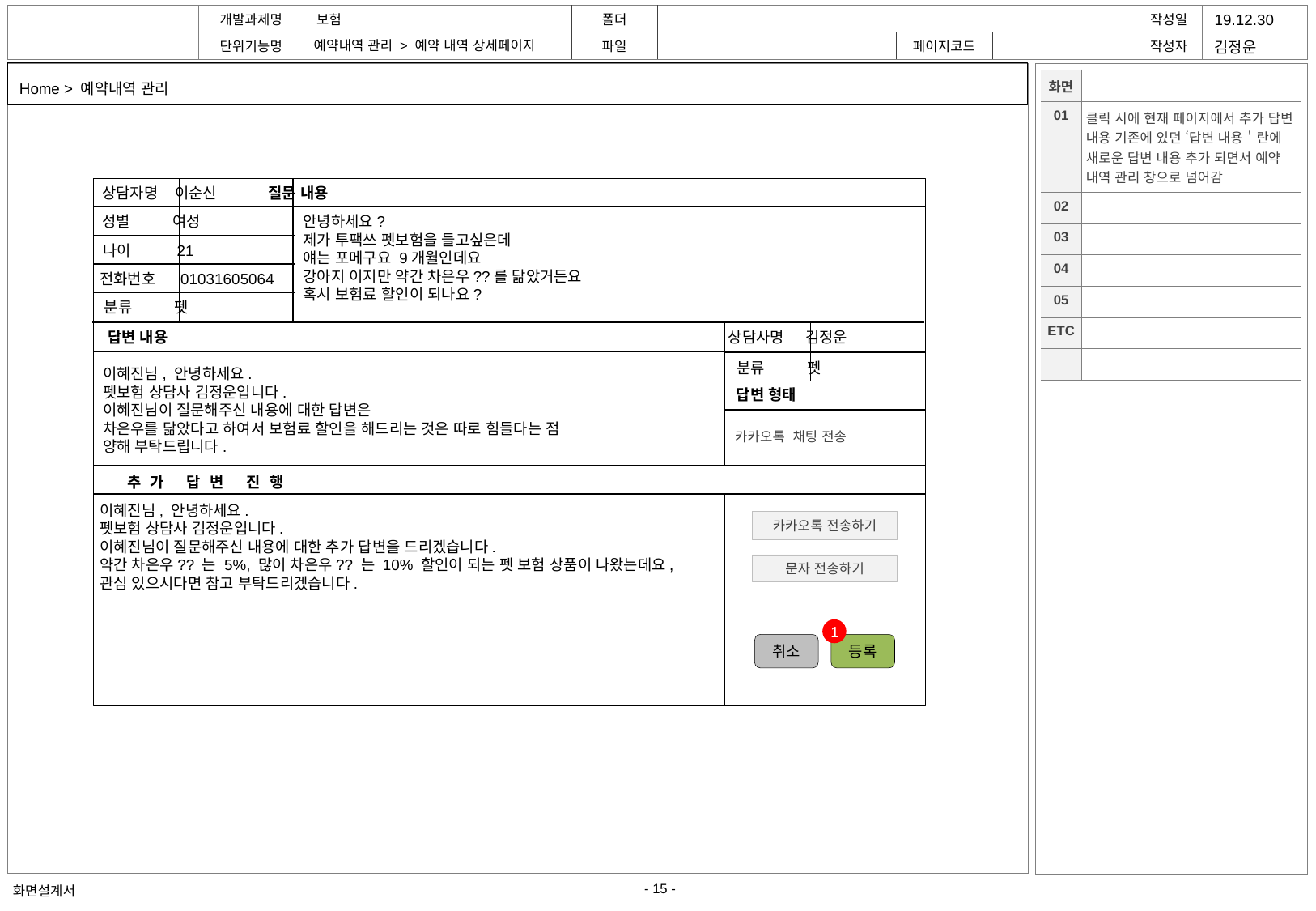

19.12.30
예약내역 관리 > 예약 내역 상세페이지
김정운
Home > 예약내역 관리
| 화면 |  |
| --- | --- |
| 01 | 클릭 시에 현재 페이지에서 추가 답변 내용 기존에 있던 ‘답변 내용＇란에 새로운 답변 내용 추가 되면서 예약 내역 관리 창으로 넘어감 |
| 02 |  |
| 03 |  |
| 04 |  |
| 05 |  |
| ETC |  |
|  |  |
상담자명    이순신            질문 내용

성별          여성
안녕하세요?
제가 투팩쓰 펫보험을 들고싶은데
얘는 포메구요 9개월인데요
강아지 이지만 약간 차은우??를 닮았거든요
혹시 보험료 할인이 되나요?

나이          21
전화번호     01031605064
분류          펫
 답변 내용					     상담사명     김정운
분류          펫
이혜진님, 안녕하세요.
펫보험 상담사 김정운입니다.
이혜진님이 질문해주신 내용에 대한 답변은
차은우를 닮았다고 하여서 보험료 할인을 해드리는 것은 따로 힘들다는 점
양해 부탁드립니다.

답변 형태
카카오톡  채팅 전송
 추가 답변 진행
이혜진님, 안녕하세요.
펫보험 상담사 김정운입니다.
이혜진님이 질문해주신 내용에 대한 추가 답변을 드리겠습니다.
약간 차은우?? 는 5%, 많이 차은우?? 는 10% 할인이 되는 펫 보험 상품이 나왔는데요,
관심 있으시다면 참고 부탁드리겠습니다.
카카오톡 전송하기
문자 전송하기
1
취소
등록